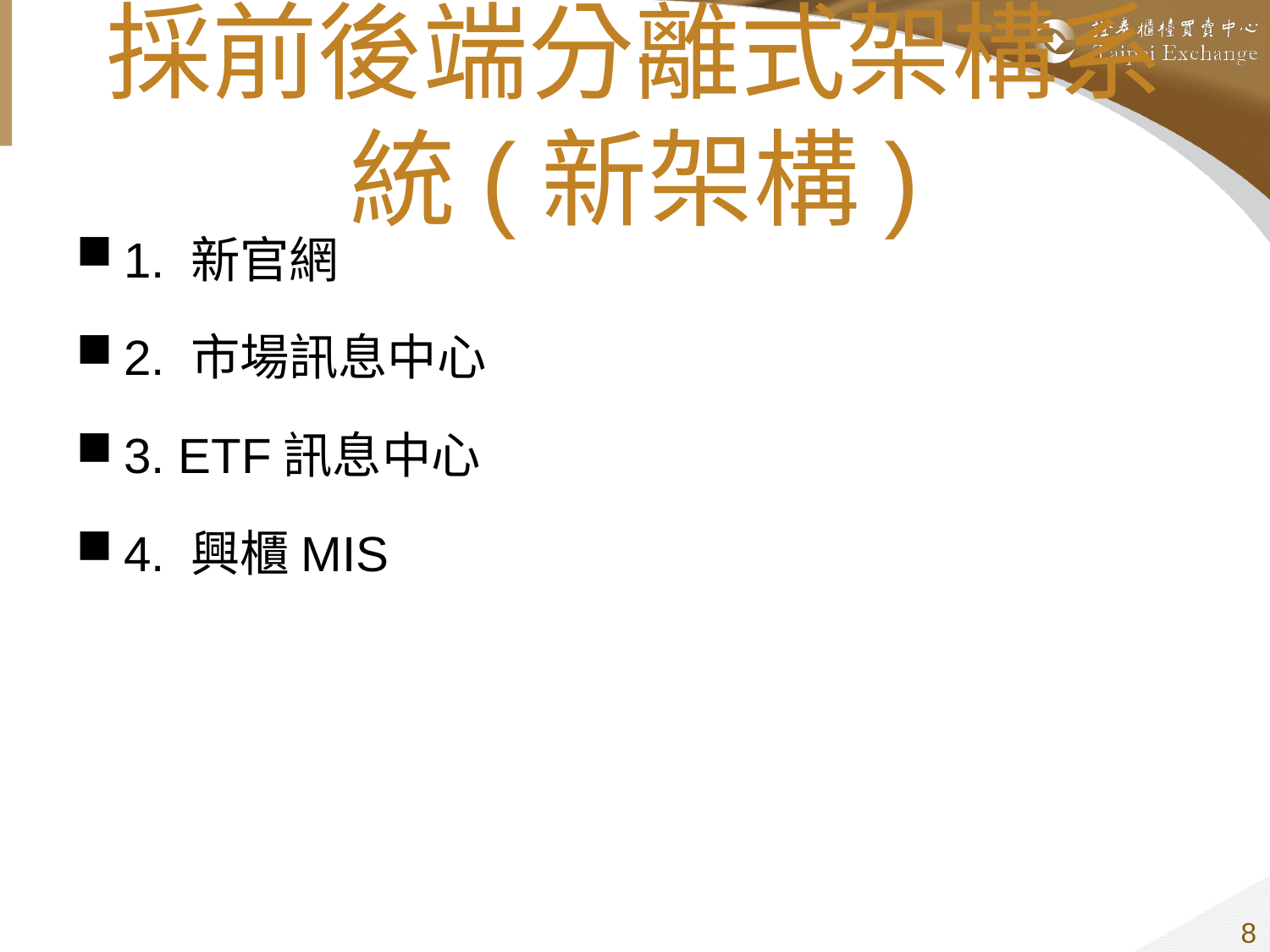

# 採前後端分離式架構系統(新架構)
1. 新官網
2. 市場訊息中心
3. ETF訊息中心
4. 興櫃MIS